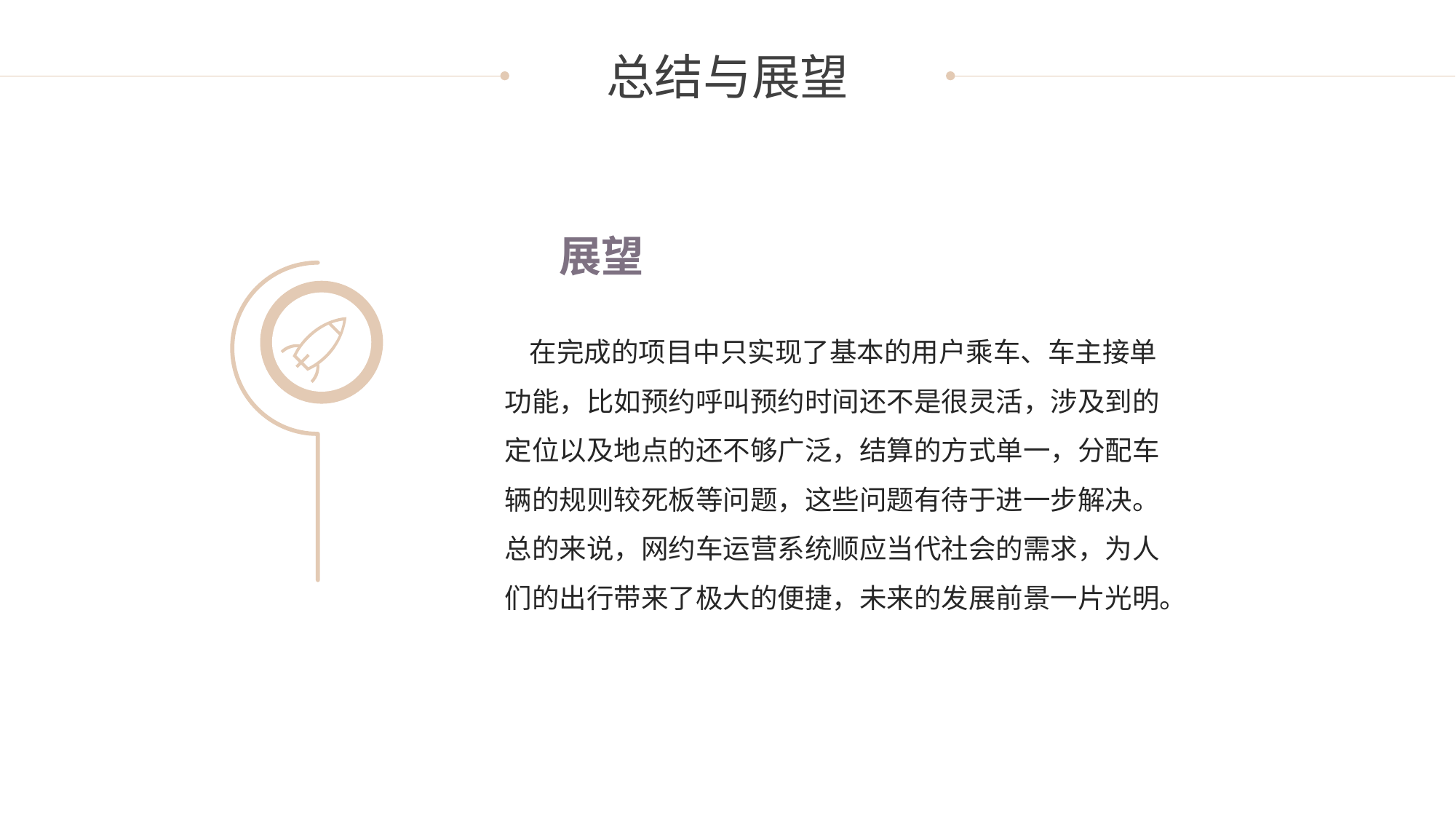

总结与展望
展望
     在完成的项目中只实现了基本的用户乘车、车主接单功能，比如预约呼叫预约时间还不是很灵活，涉及到的定位以及地点的还不够广泛，结算的方式单一，分配车辆的规则较死板等问题，这些问题有待于进一步解决。总的来说，网约车运营系统顺应当代社会的需求，为人们的出行带来了极大的便捷，未来的发展前景一片光明。